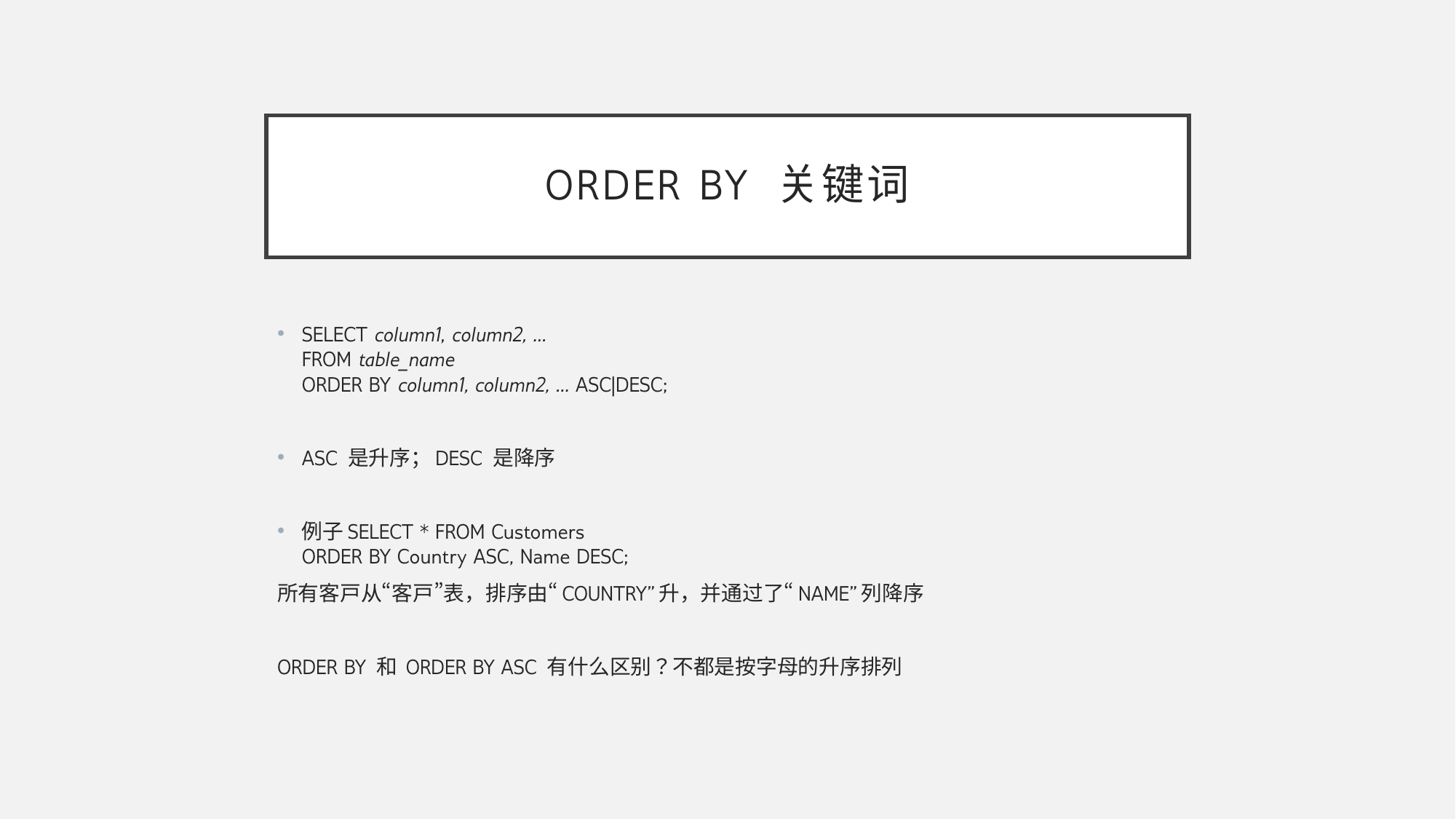

# ORDER BY 关键词
SELECT column1, column2, ...
FROM table_name
ORDER BY column1, column2, ... ASC|DESC;

ASC 是升序；DESC 是降序

例子SELECT * FROM Customers
ORDER BY Country ASC, Name DESC;
所有客户从“客户”表，排序由“COUNTRY”升，并通过了“NAME”列降序

ORDER BY 和 ORDER BY ASC 有什么区别？不都是按字母的升序排列